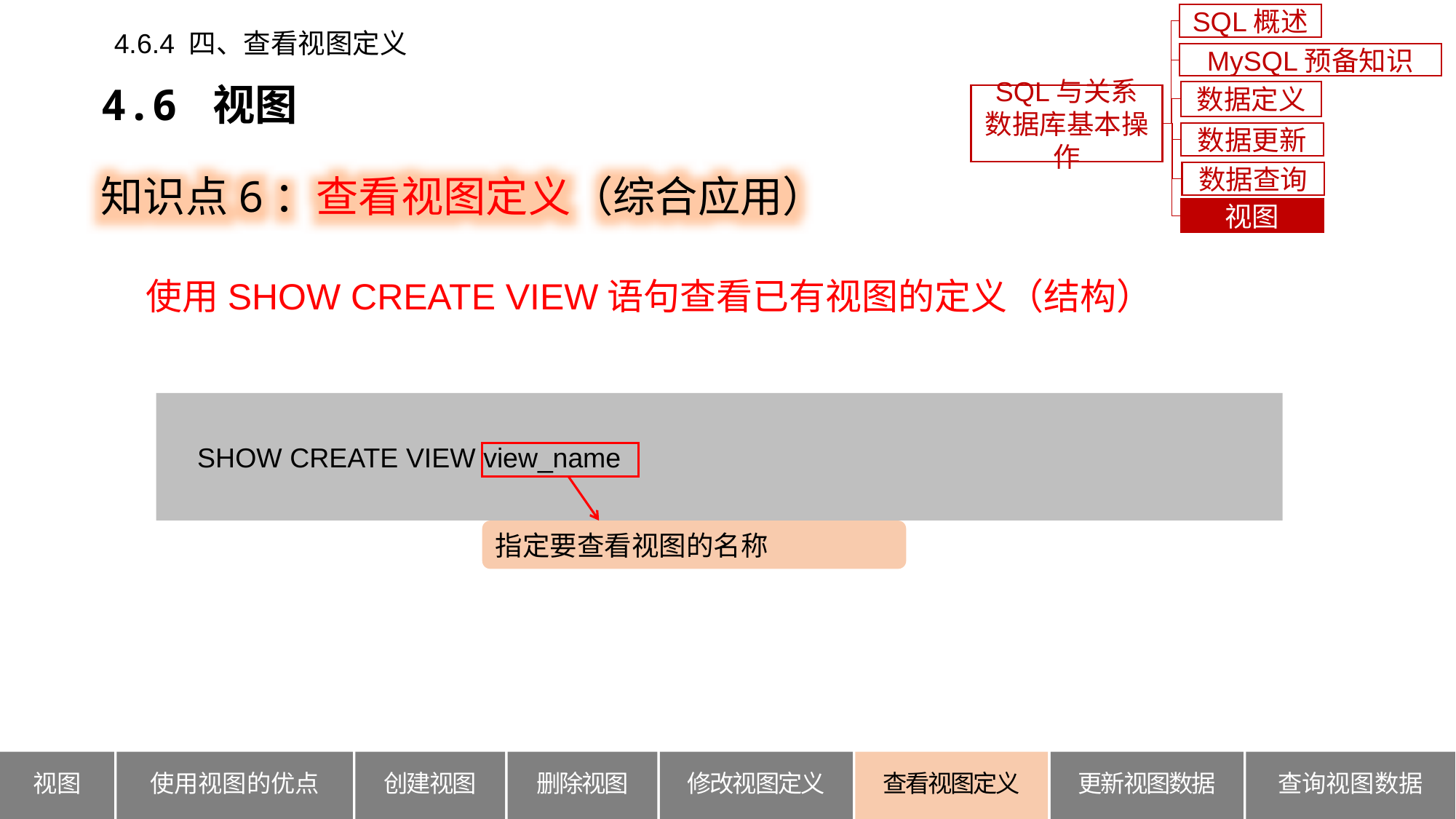

SQL概述
4.6.4 四、查看视图定义
MySQL预备知识
4.6 视图
数据定义
SQL与关系数据库基本操作
数据更新
知识点6：查看视图定义（综合应用）
数据查询
视图
使用SHOW CREATE VIEW语句查看已有视图的定义（结构）
    SHOW CREATE VIEW view_name

指定要查看视图的名称
使用视图的优点
查询视图数据
视图
创建视图
删除视图
修改视图定义
查看视图定义
更新视图数据